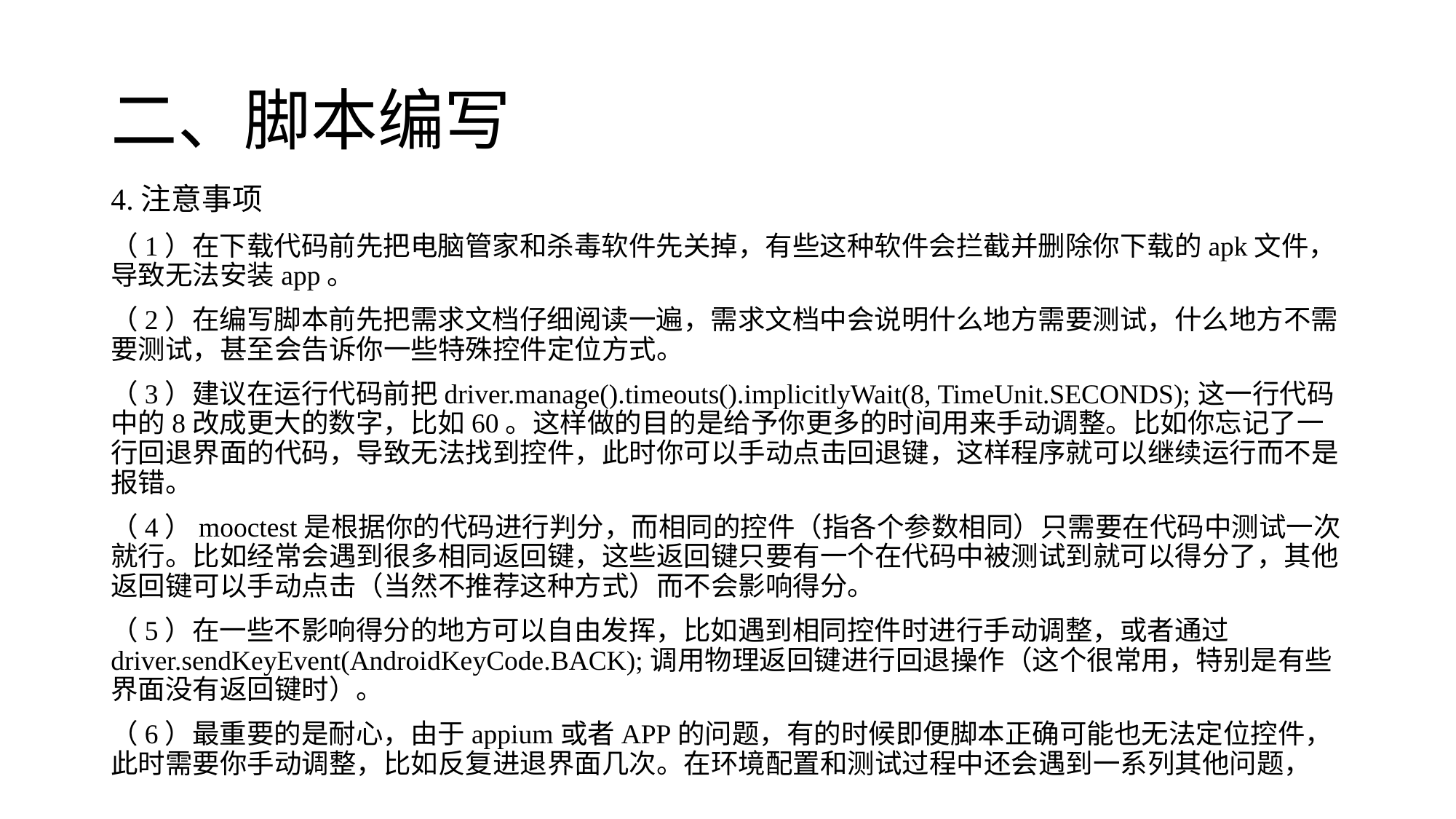

# 二、脚本编写
4.注意事项
（1）在下载代码前先把电脑管家和杀毒软件先关掉，有些这种软件会拦截并删除你下载的apk文件，导致无法安装app。
（2）在编写脚本前先把需求文档仔细阅读一遍，需求文档中会说明什么地方需要测试，什么地方不需要测试，甚至会告诉你一些特殊控件定位方式。
（3）建议在运行代码前把driver.manage().timeouts().implicitlyWait(8, TimeUnit.SECONDS);这一行代码中的8改成更大的数字，比如60。这样做的目的是给予你更多的时间用来手动调整。比如你忘记了一行回退界面的代码，导致无法找到控件，此时你可以手动点击回退键，这样程序就可以继续运行而不是报错。
（4）mooctest是根据你的代码进行判分，而相同的控件（指各个参数相同）只需要在代码中测试一次就行。比如经常会遇到很多相同返回键，这些返回键只要有一个在代码中被测试到就可以得分了，其他返回键可以手动点击（当然不推荐这种方式）而不会影响得分。
（5）在一些不影响得分的地方可以自由发挥，比如遇到相同控件时进行手动调整，或者通过driver.sendKeyEvent(AndroidKeyCode.BACK);调用物理返回键进行回退操作（这个很常用，特别是有些界面没有返回键时）。
（6）最重要的是耐心，由于appium或者APP的问题，有的时候即便脚本正确可能也无法定位控件，此时需要你手动调整，比如反复进退界面几次。在环境配置和测试过程中还会遇到一系列其他问题，